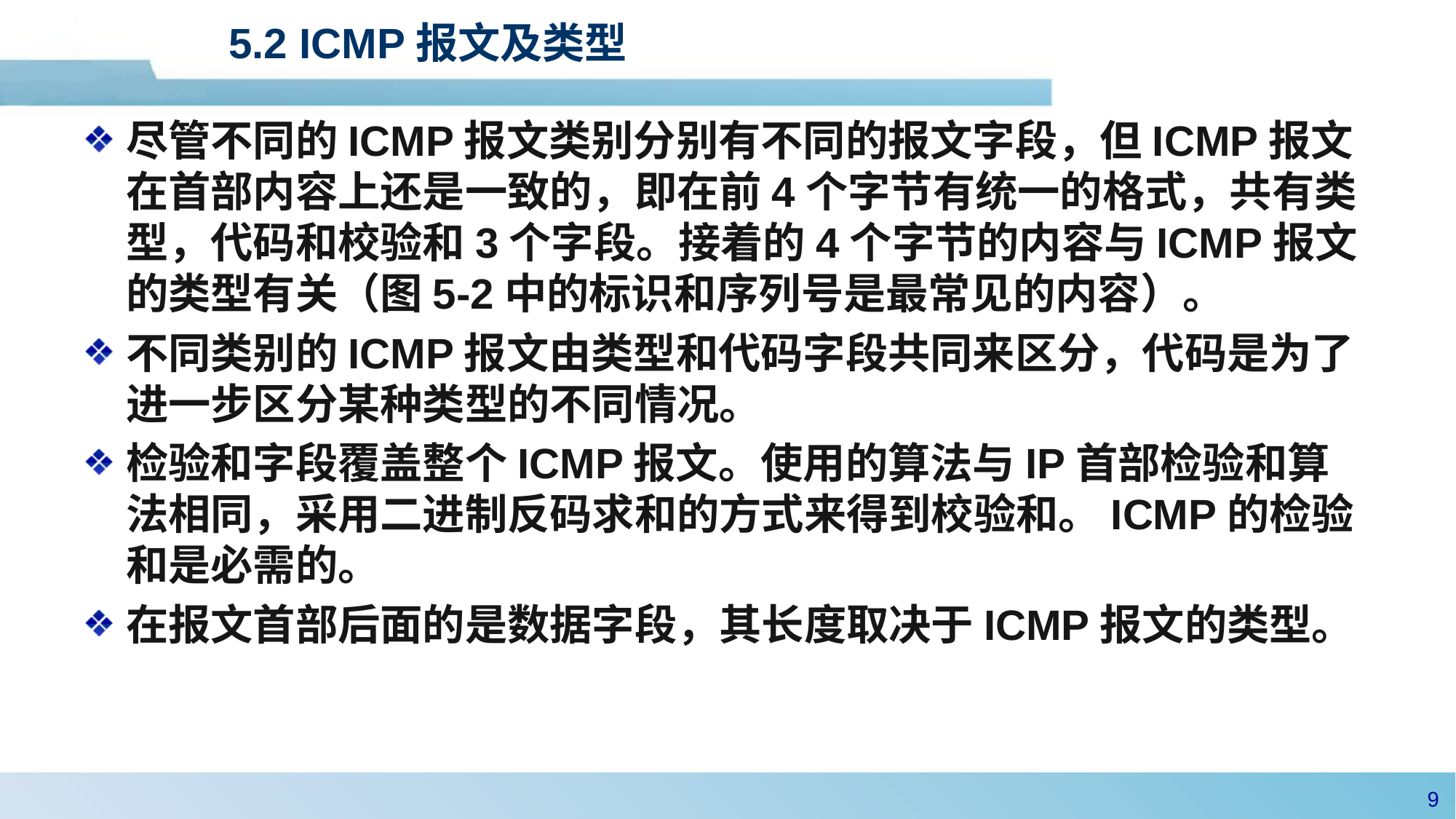

# 5.2 ICMP报文及类型
尽管不同的ICMP报文类别分别有不同的报文字段，但ICMP报文在首部内容上还是一致的，即在前4个字节有统一的格式，共有类型，代码和校验和3个字段。接着的4个字节的内容与ICMP报文的类型有关（图5-2中的标识和序列号是最常见的内容）。
不同类别的ICMP报文由类型和代码字段共同来区分，代码是为了进一步区分某种类型的不同情况。
检验和字段覆盖整个ICMP报文。使用的算法与IP首部检验和算法相同，采用二进制反码求和的方式来得到校验和。ICMP的检验和是必需的。
在报文首部后面的是数据字段，其长度取决于ICMP报文的类型。
9